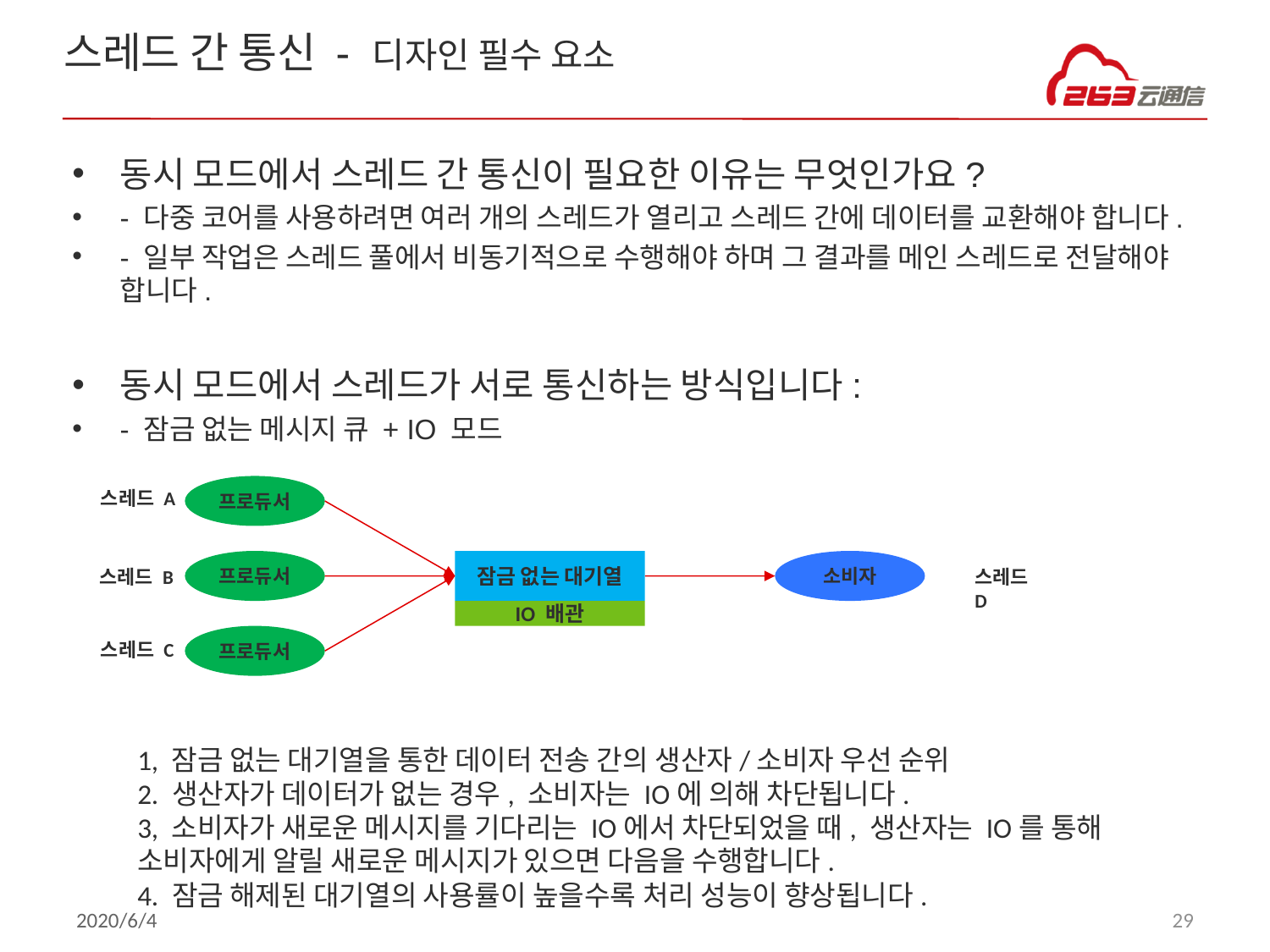

# 스레드 간 통신 - 디자인 필수 요소
동시 모드에서 스레드 간 통신이 필요한 이유는 무엇인가요?
- 다중 코어를 사용하려면 여러 개의 스레드가 열리고 스레드 간에 데이터를 교환해야 합니다.
- 일부 작업은 스레드 풀에서 비동기적으로 수행해야 하며 그 결과를 메인 스레드로 전달해야 합니다.

동시 모드에서 스레드가 서로 통신하는 방식입니다:
- 잠금 없는 메시지 큐 + IO 모드
프로듀서
스레드 A
프로듀서
잠금 없는 대기열
소비자
스레드 B
스레드 D
IO 배관
프로듀서
스레드 C
1, 잠금 없는 대기열을 통한 데이터 전송 간의 생산자/소비자 우선 순위
2. 생산자가 데이터가 없는 경우, 소비자는 IO에 의해 차단됩니다.
3, 소비자가 새로운 메시지를 기다리는 IO에서 차단되었을 때, 생산자는 IO를 통해 소비자에게 알릴 새로운 메시지가 있으면 다음을 수행합니다.
4. 잠금 해제된 대기열의 사용률이 높을수록 처리 성능이 향상됩니다.